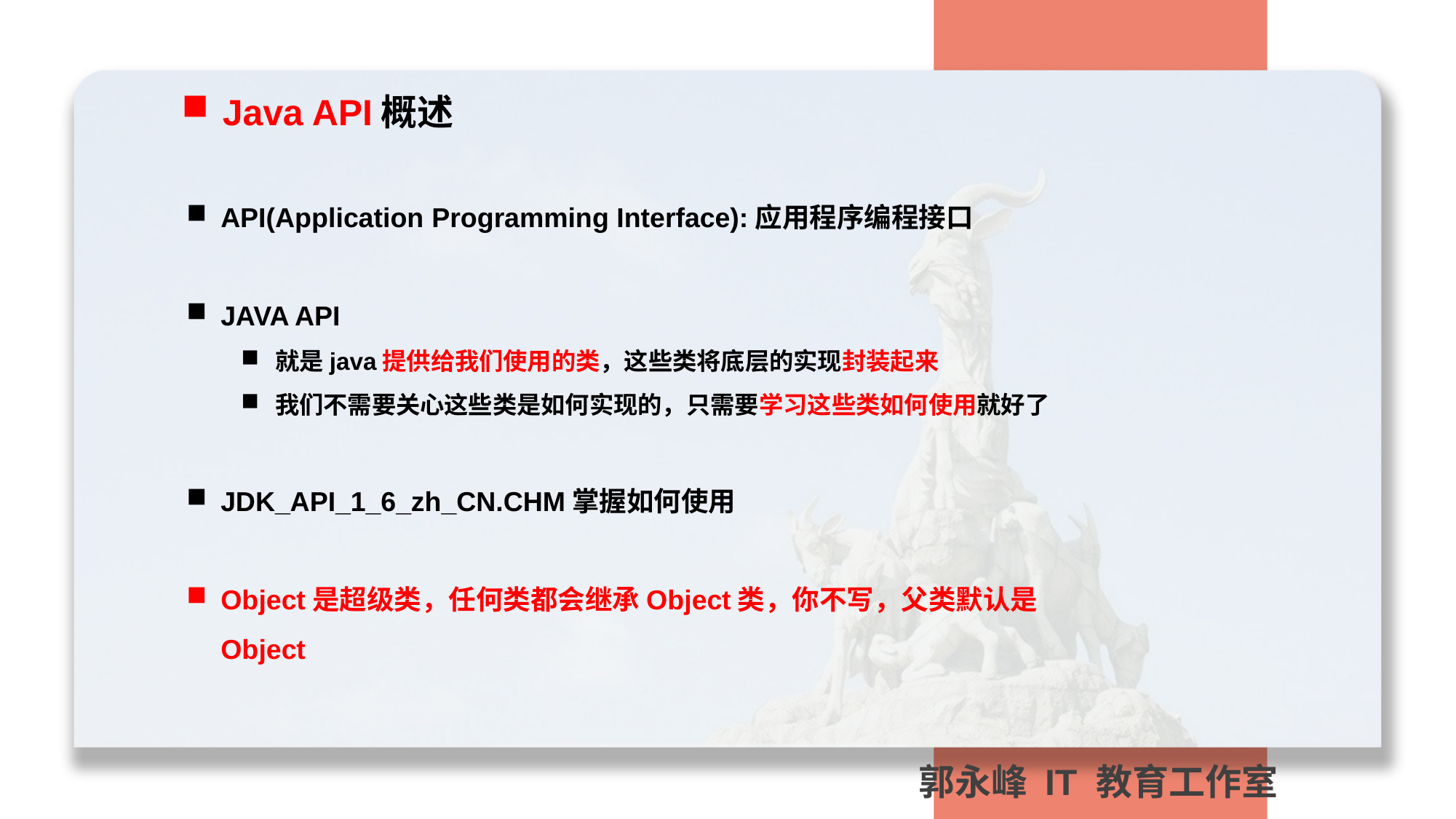

Java API概述
API(Application Programming Interface):应用程序编程接口

JAVA API
就是java提供给我们使用的类，这些类将底层的实现封装起来
我们不需要关心这些类是如何实现的，只需要学习这些类如何使用就好了

JDK_API_1_6_zh_CN.CHM掌握如何使用

Object是超级类，任何类都会继承Object类，你不写，父类默认是Object